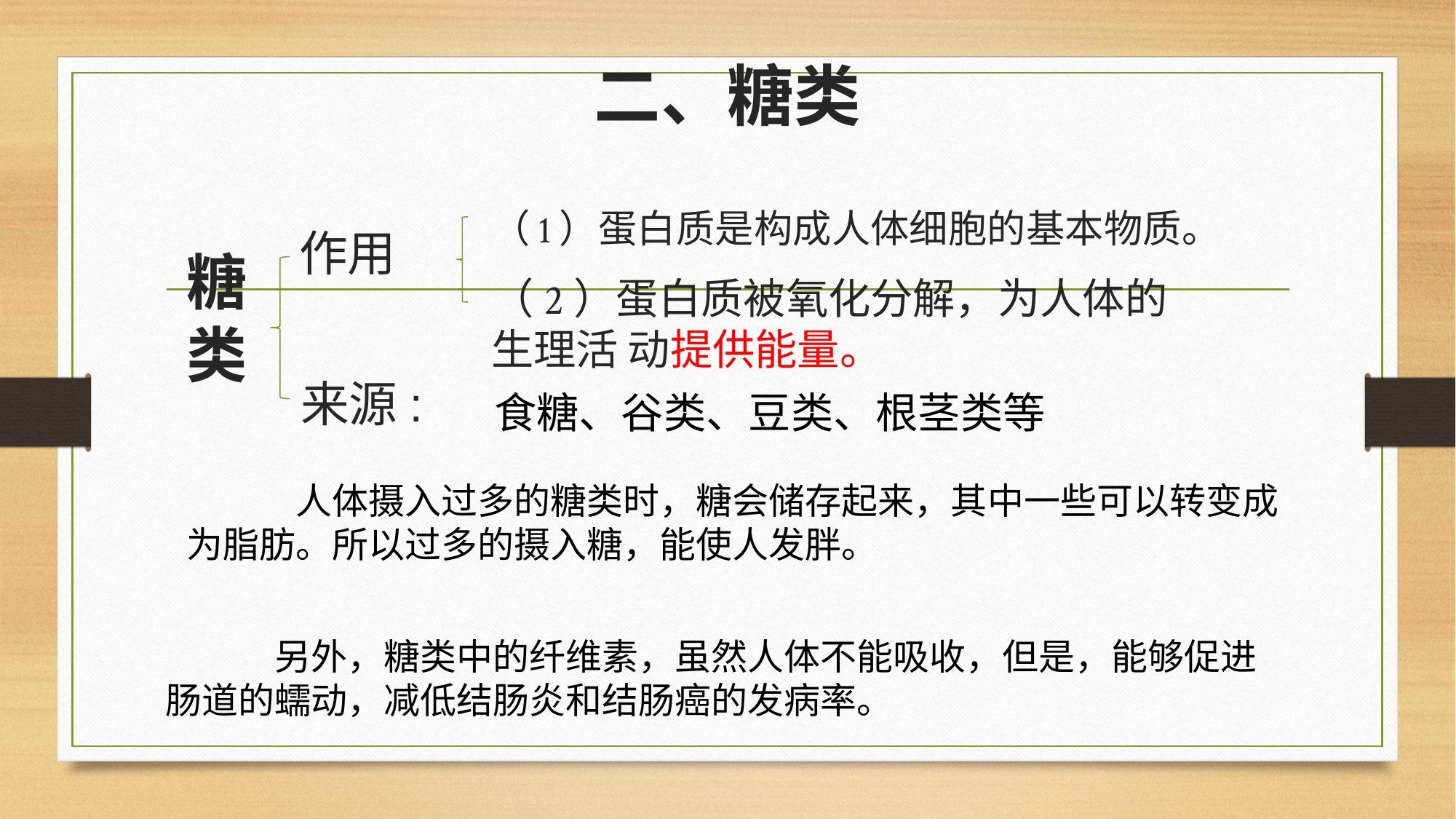

# 二、糖类
（1）蛋白质是构成人体细胞的基本物质。

作用
糖类

（2）蛋白质被氧化分解，为人体的生理活 动提供能量。
来源:
食糖、谷类、豆类、根茎类等
	人体摄入过多的糖类时，糖会储存起来，其中一些可以转变成 为脂肪。所以过多的摄入糖，能使人发胖。
	另外，糖类中的纤维素，虽然人体不能吸收，但是，能够促进 肠道的蠕动，减低结肠炎和结肠癌的发病率。